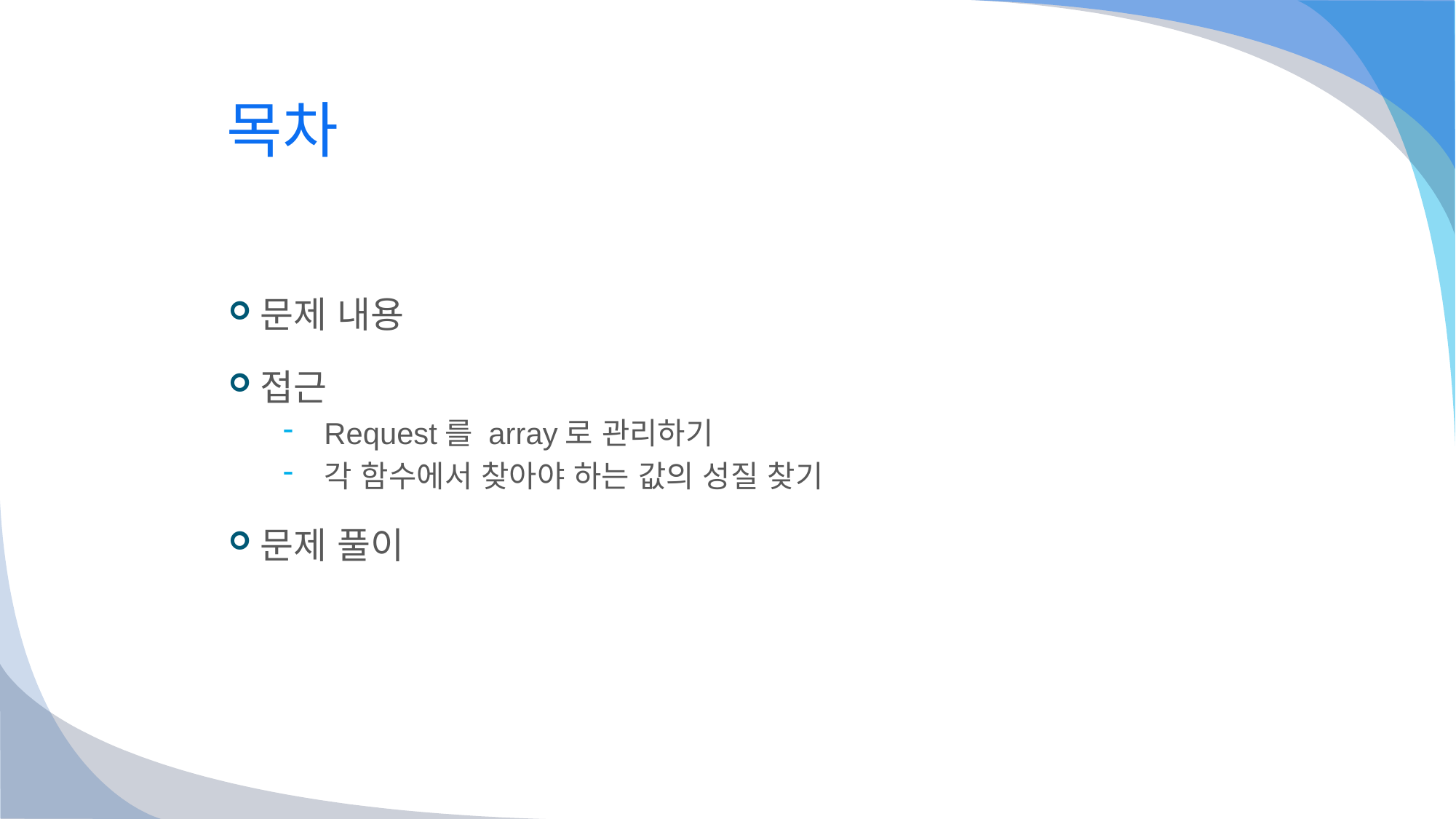

# 목차
문제 내용
접근
Request를 array로 관리하기
각 함수에서 찾아야 하는 값의 성질 찾기
문제 풀이